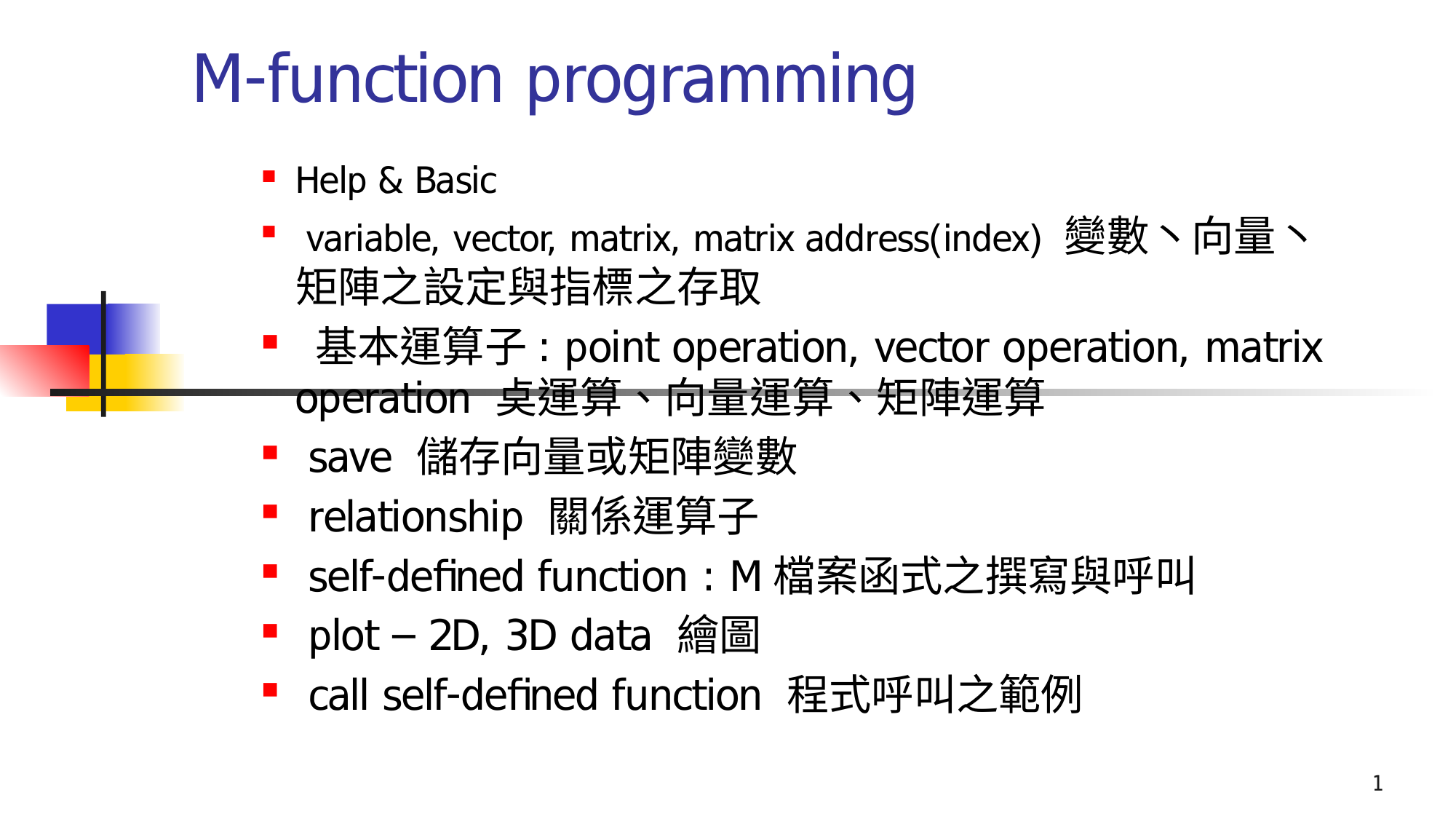

# M-function programming
Help & Basic
 variable, vector, matrix, matrix address(index) 變數丶向量丶矩陣之設定與指標之存取
 基本運算子: point operation, vector operation, matrix operation 奌運算、向量運算、矩陣運算
 save 儲存向量或矩陣變數
 relationship 關係運算子
 self-defined function : M檔案函式之撰寫與呼叫
 plot – 2D, 3D data 繪圖
 call self-defined function 程式呼叫之範例

1